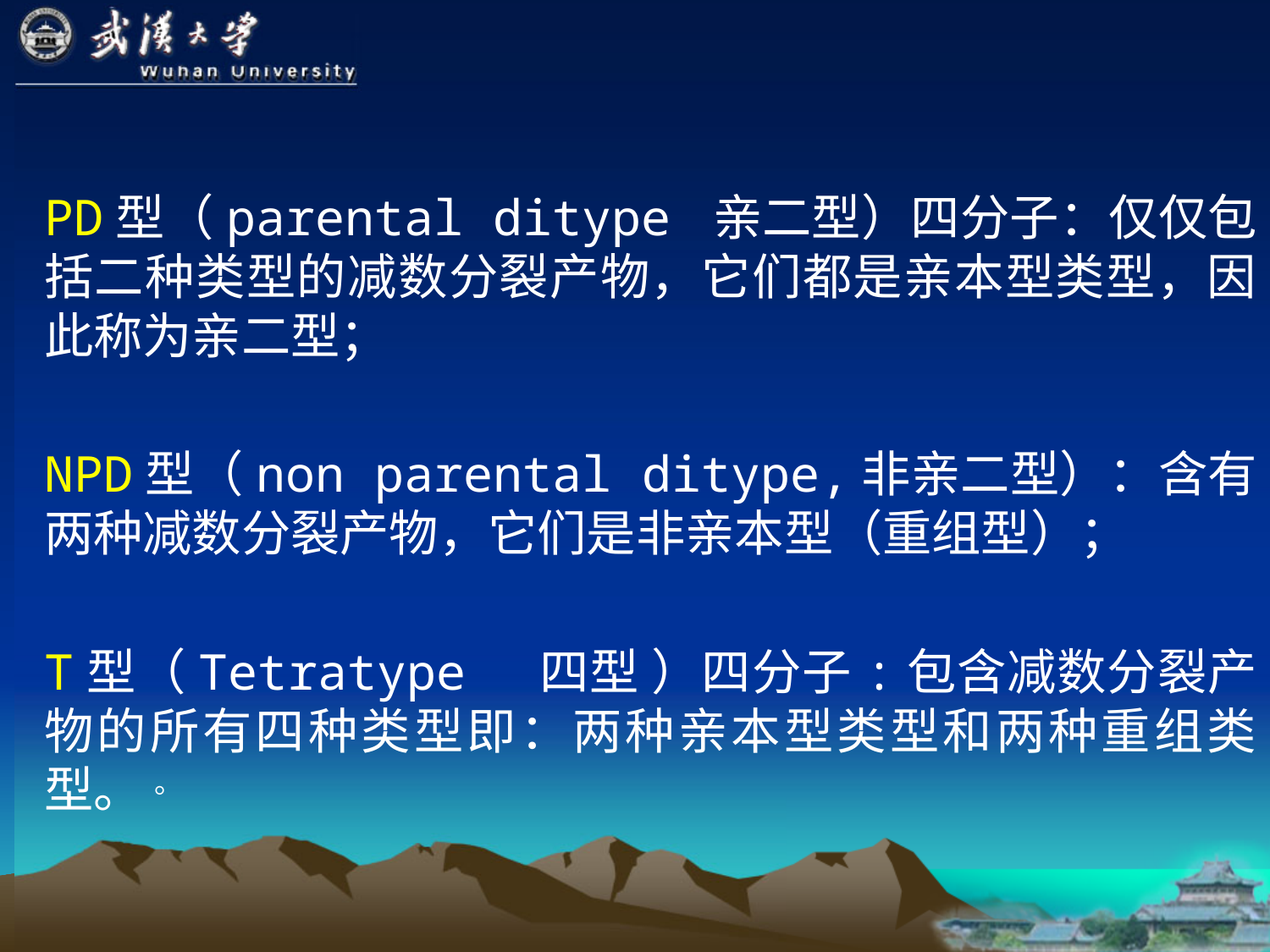

PD型（parental ditype 亲二型）四分子：仅仅包括二种类型的减数分裂产物，它们都是亲本型类型，因此称为亲二型；

NPD型（non parental ditype,非亲二型）：含有两种减数分裂产物，它们是非亲本型（重组型）；

T型（Tetratype  四型 ）四分子:包含减数分裂产物的所有四种类型即：两种亲本型类型和两种重组类型。 。